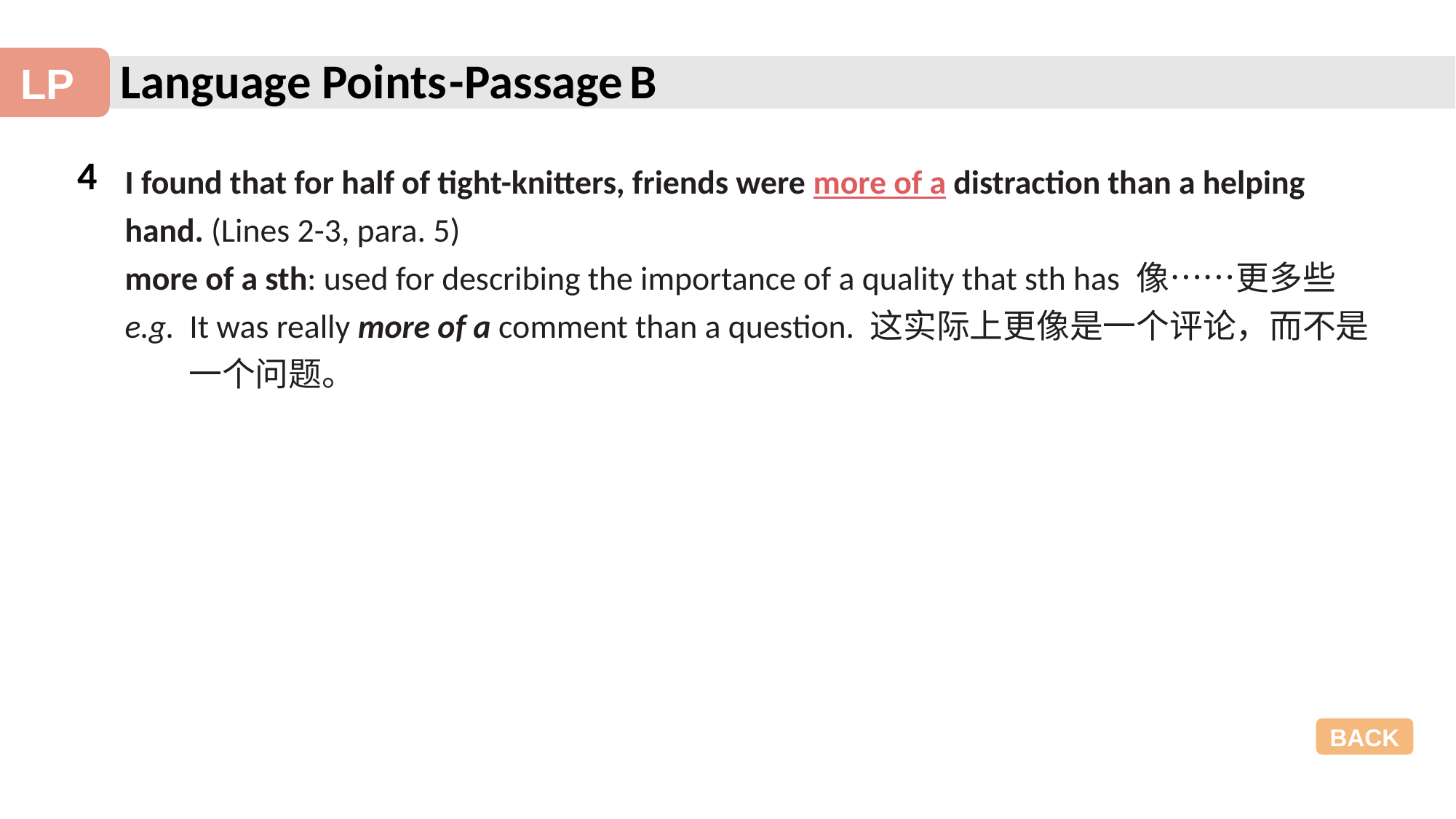

-Passage B
4
I found that for half of tight-knitters, friends were more of a distraction than a helping hand. (Lines 2-3, para. 5)
more of a sth: used for describing the importance of a quality that sth has 像……更多些
e.g.  It was really more of a comment than a question. 这实际上更像是一个评论，而不是一个问题。
BACK